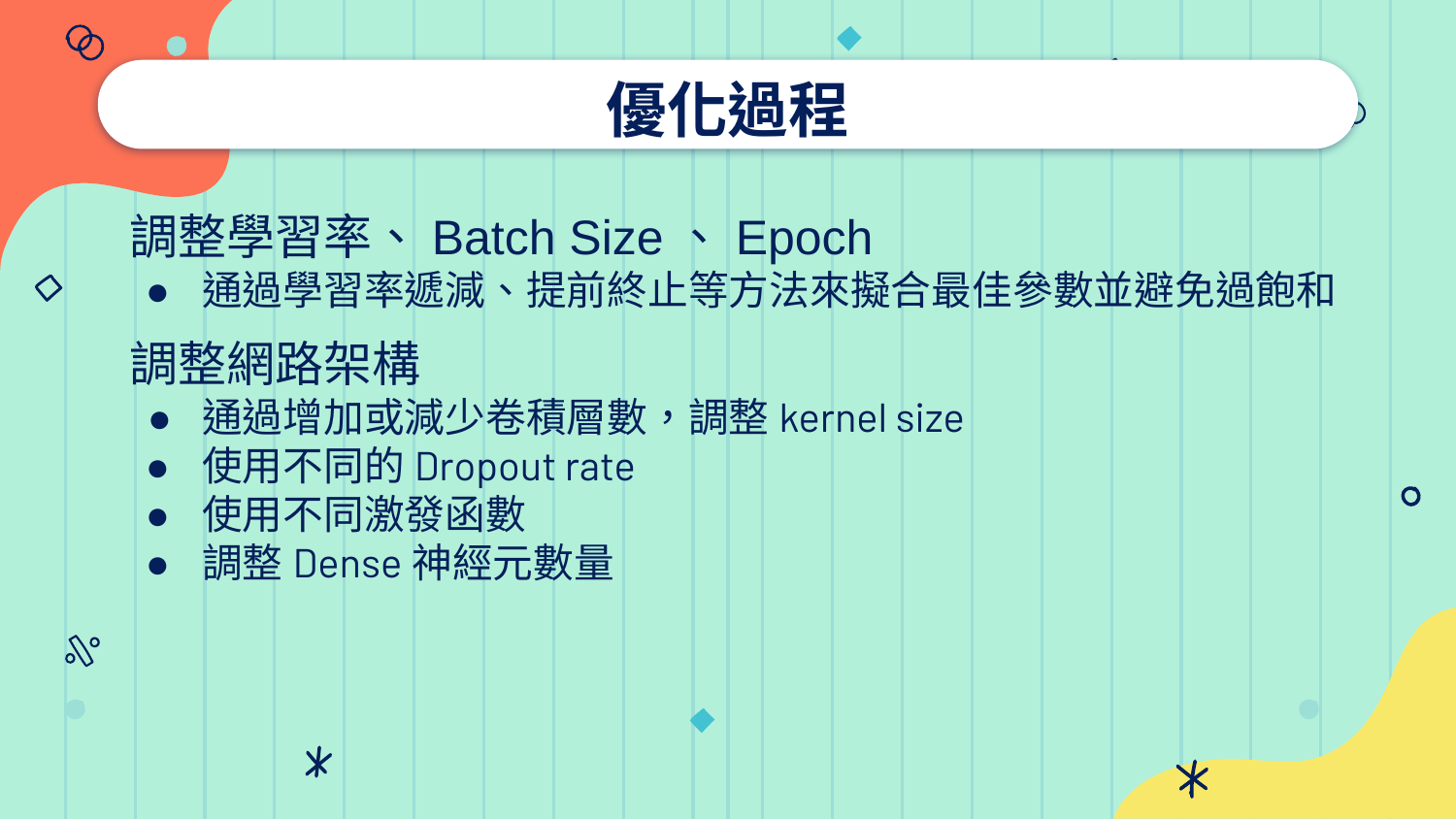

# 優化過程
調整學習率、Batch Size、Epoch
通過學習率遞減、提前終止等方法來擬合最佳參數並避免過飽和
調整網路架構
通過增加或減少卷積層數，調整kernel size
使用不同的Dropout rate
使用不同激發函數
調整Dense神經元數量